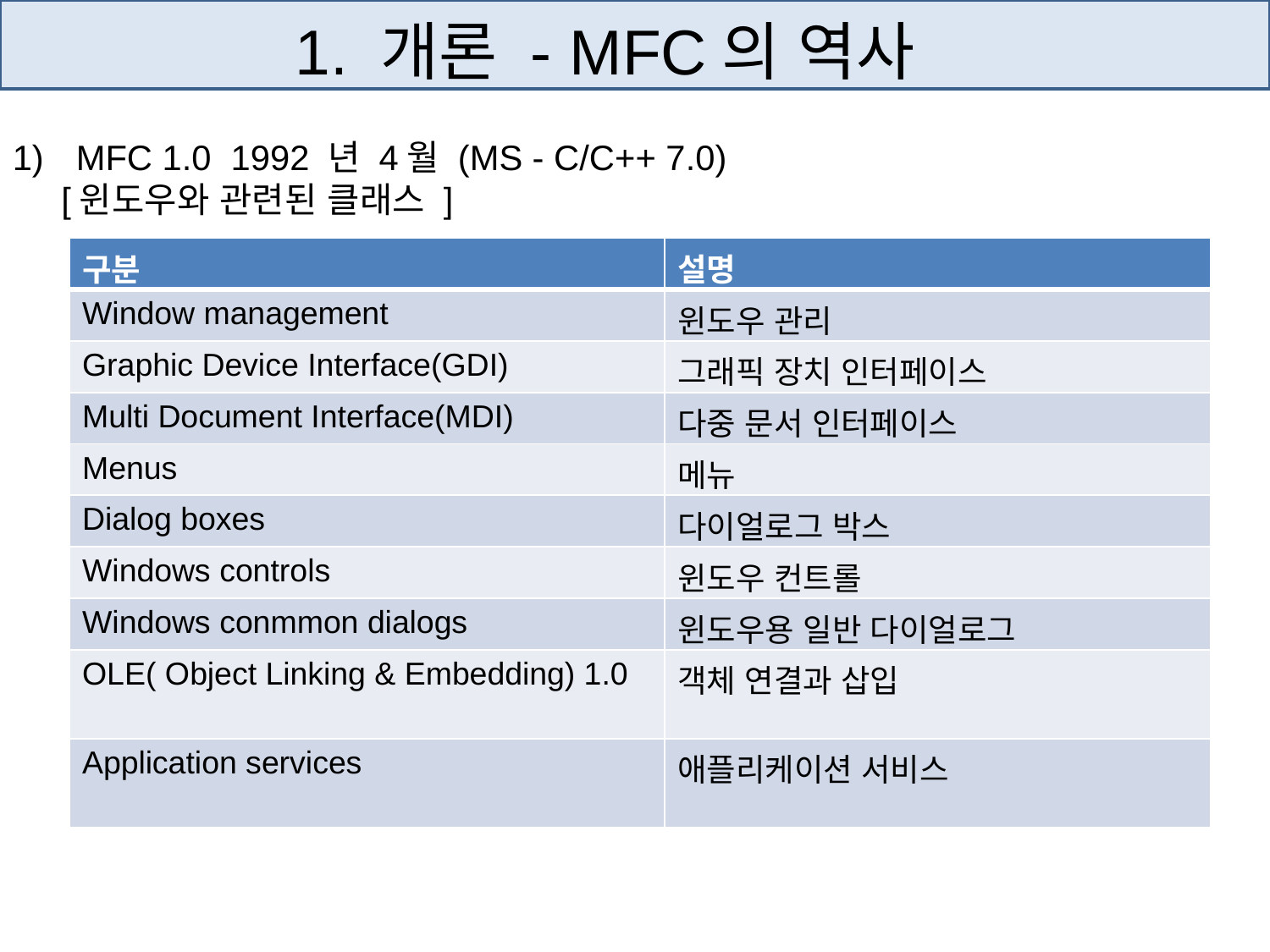

# 1. 개론 - MFC의 역사
MFC 1.0  1992 년 4월 (MS - C/C++ 7.0)
     [윈도우와 관련된 클래스 ]

| 구분 | 설명 |
| --- | --- |
| Window management | 윈도우 관리 |
| Graphic Device Interface(GDI) | 그래픽 장치 인터페이스 |
| Multi Document Interface(MDI) | 다중 문서 인터페이스 |
| Menus | 메뉴 |
| Dialog boxes | 다이얼로그 박스 |
| Windows controls | 윈도우 컨트롤 |
| Windows conmmon dialogs | 윈도우용 일반 다이얼로그 |
| OLE( Object Linking & Embedding) 1.0 | 객체 연결과 삽입 |
| Application services | 애플리케이션 서비스 |